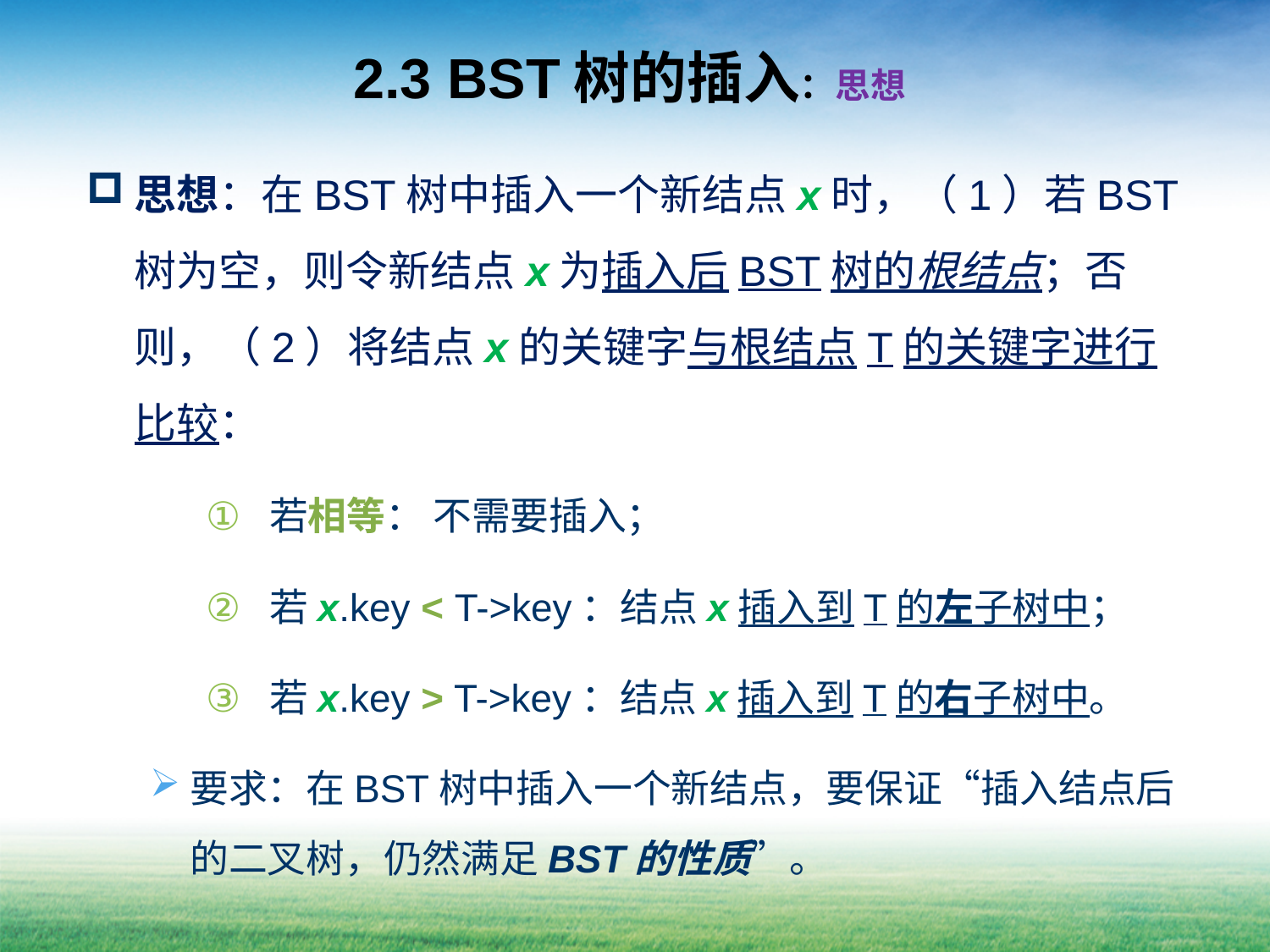

# 2.3 BST树的插入：思想
思想：在BST树中插入一个新结点x时，（1）若BST树为空，则令新结点x为插入后BST树的根结点；否则，（2）将结点x的关键字与根结点T的关键字进行比较：
若相等： 不需要插入；
若x.key < T->key：结点x插入到T的左子树中；
若x.key > T->key：结点x插入到T的右子树中。
要求：在BST树中插入一个新结点，要保证“插入结点后的二叉树，仍然满足BST的性质”。